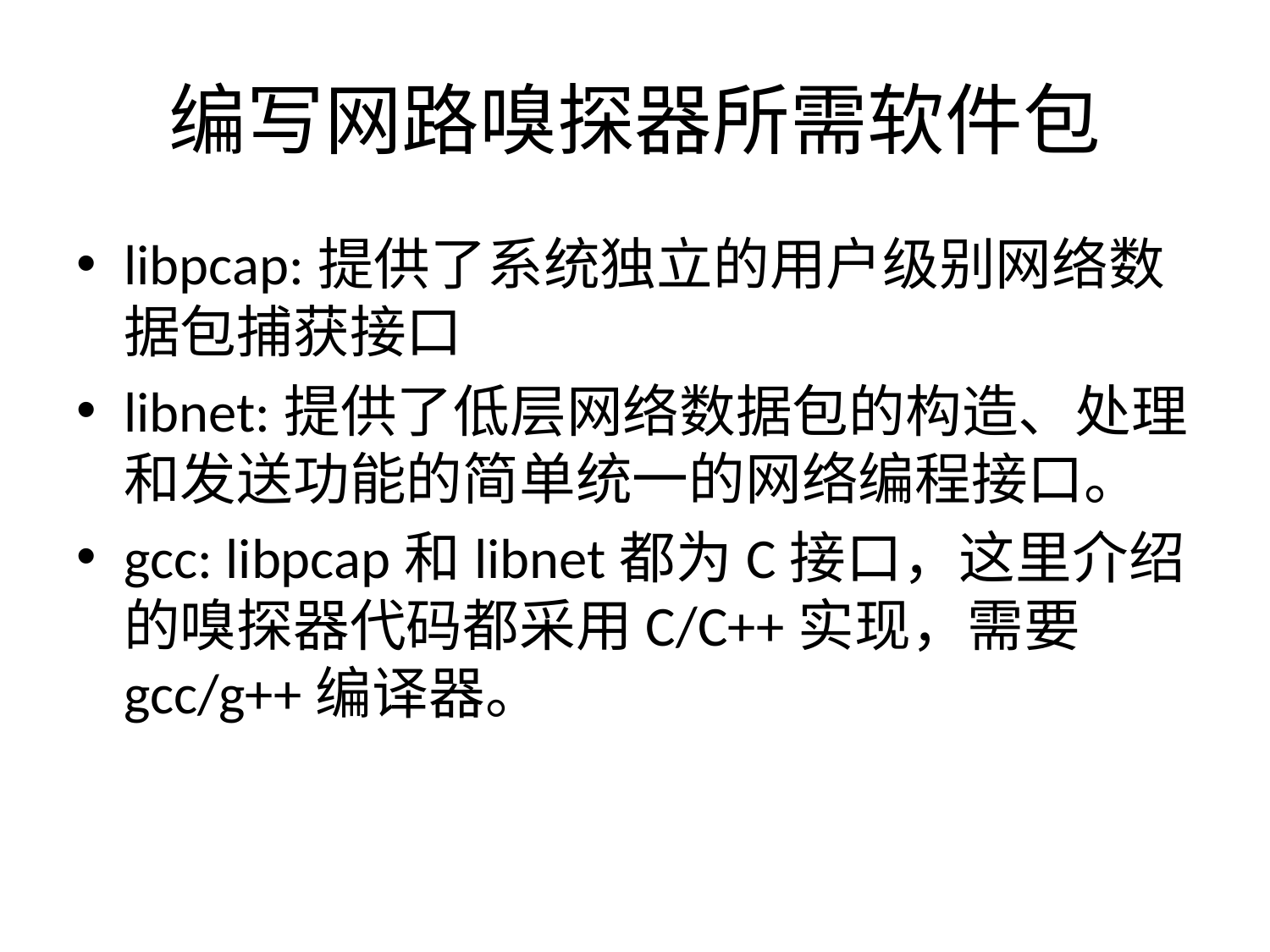

# 编写网路嗅探器所需软件包
libpcap:提供了系统独立的用户级别网络数据包捕获接口
libnet:提供了低层网络数据包的构造、处理和发送功能的简单统一的网络编程接口。
gcc: libpcap和libnet都为C接口，这里介绍的嗅探器代码都采用C/C++实现，需要gcc/g++编译器。